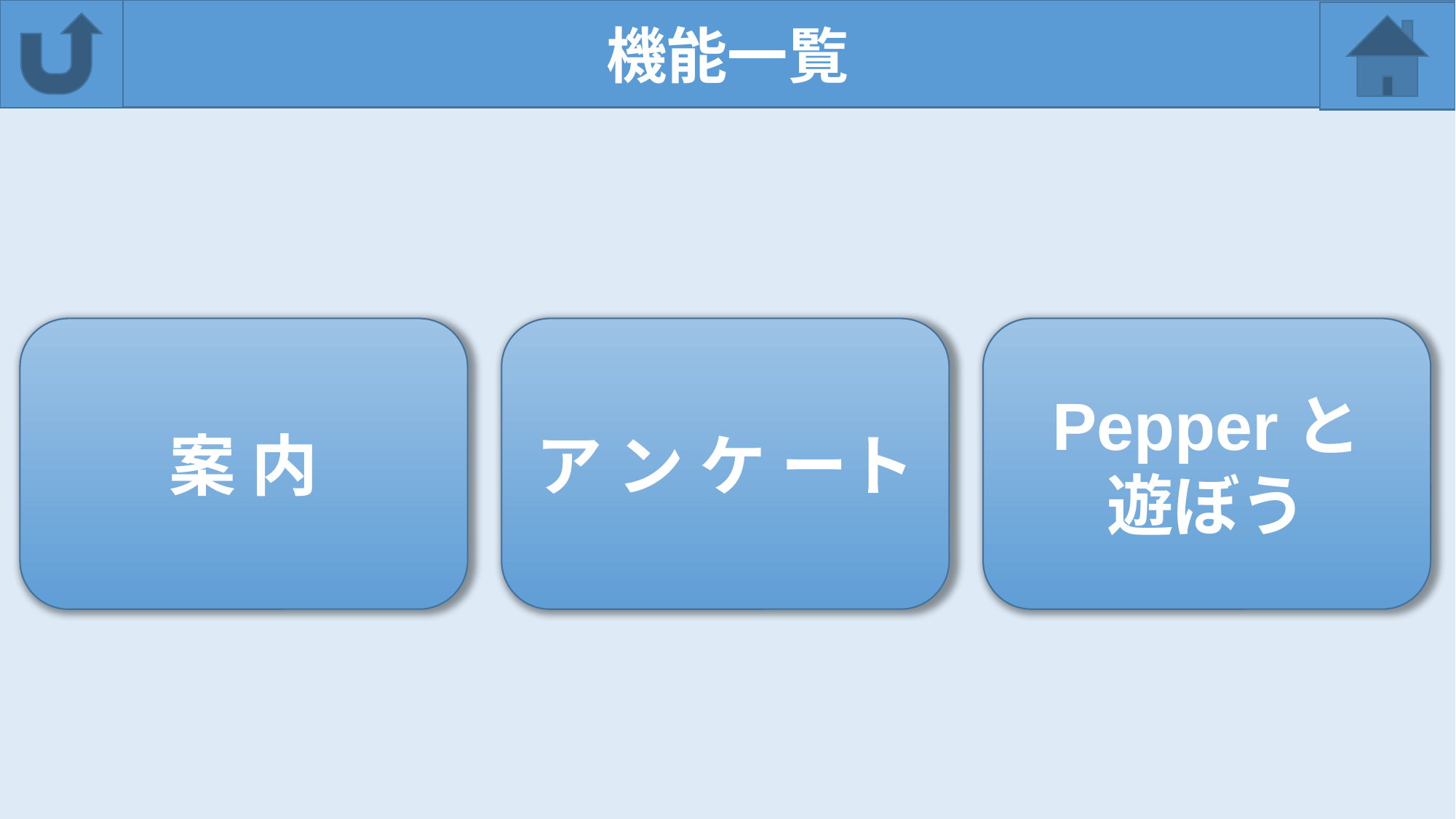

機能一覧

案 内
ア ン ケ ート
Pepperと
遊ぼう